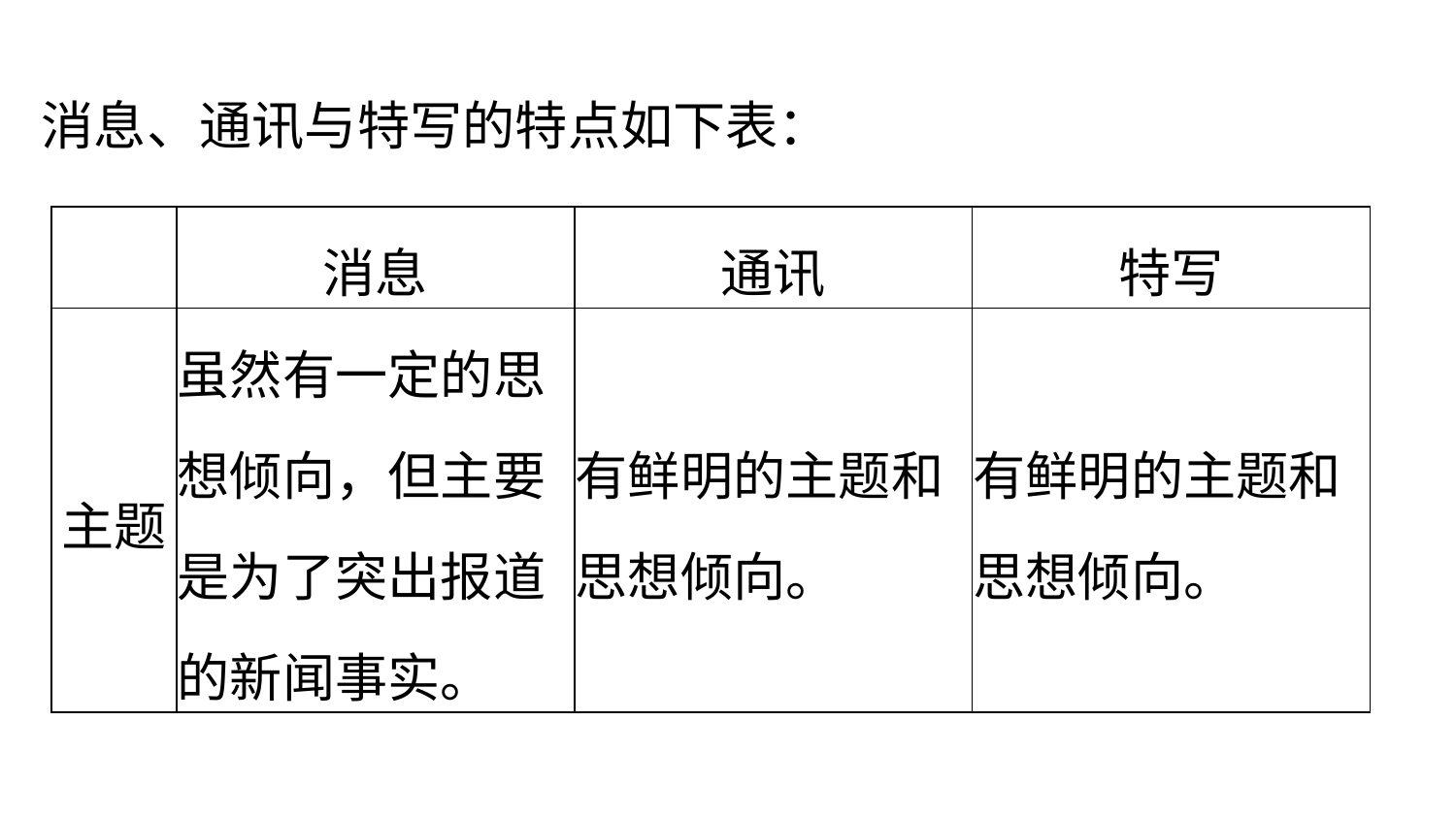

消息、通讯与特写的特点如下表：
|  | 消息 | 通讯 | 特写 |
| --- | --- | --- | --- |
| 主题 | 虽然有一定的思想倾向，但主要是为了突出报道的新闻事实。 | 有鲜明的主题和思想倾向。 | 有鲜明的主题和思想倾向。 |